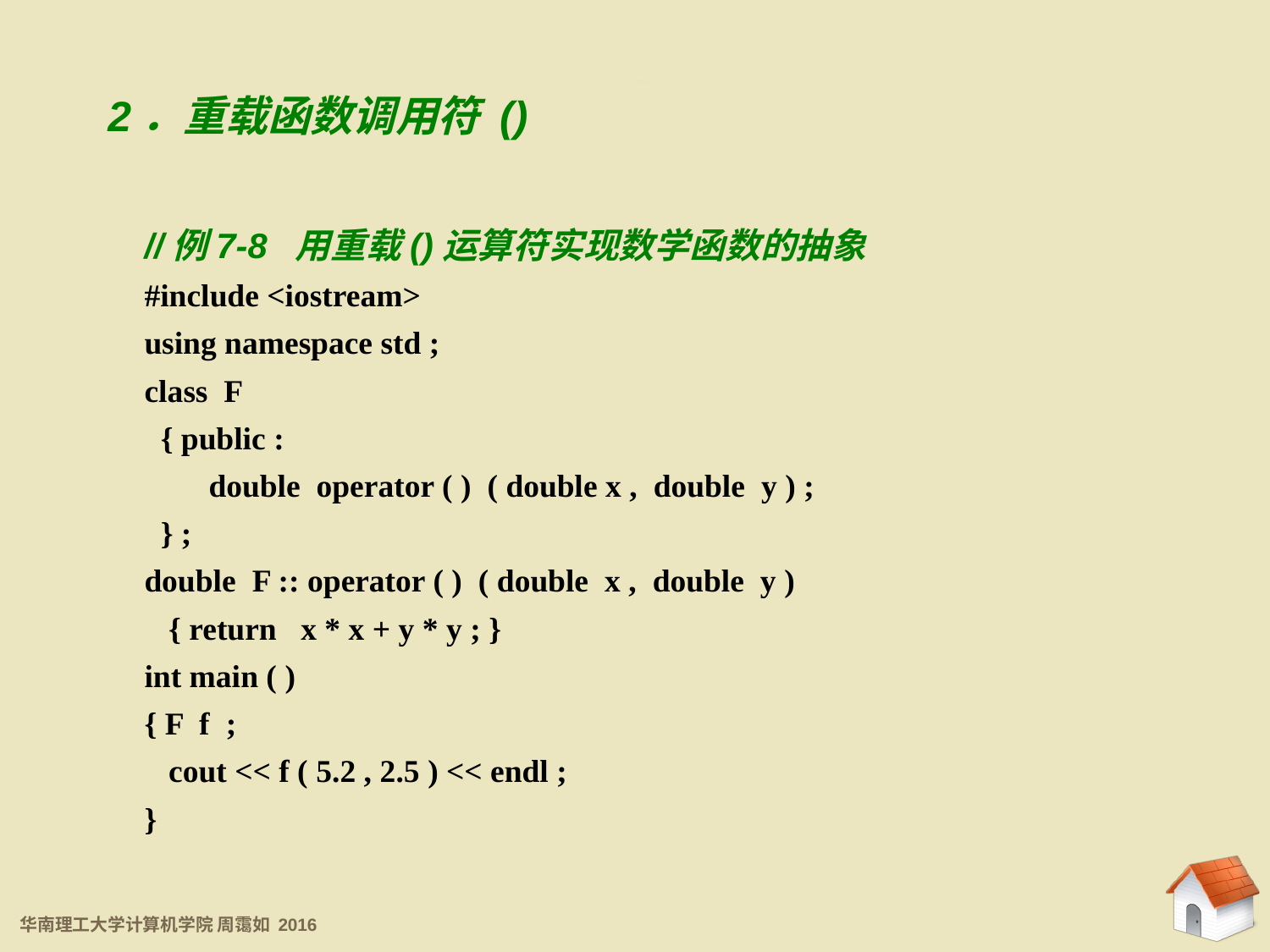

2．重载函数调用符 ()
7.3.3  重载运算符[]和()
//例7-8  用重载()运算符实现数学函数的抽象
#include <iostream>
using namespace std ;
class  F
  { public :
        double  operator ( )  ( double x ,  double  y ) ;
  } ;
double  F :: operator ( )  ( double  x ,  double  y )
   { return   x * x + y * y ; }
int main ( )
{ F  f  ;
   cout << f ( 5.2 , 2.5 ) << endl ;
}